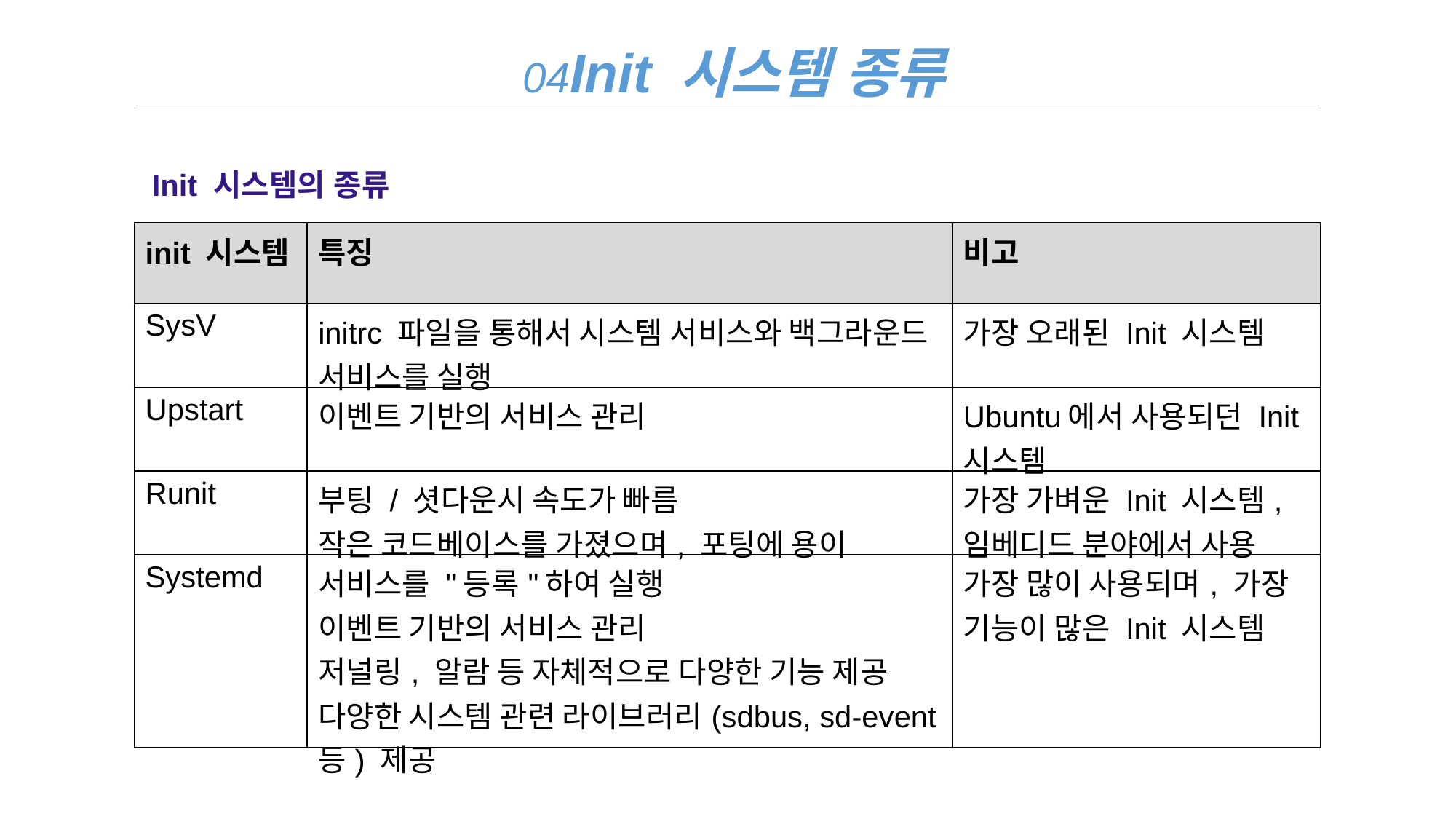

04Init 시스템 종류
Init 시스템의 종류
| init 시스템 | 특징 | 비고 |
| --- | --- | --- |
| SysV | initrc 파일을 통해서 시스템 서비스와 백그라운드 서비스를 실행 | 가장 오래된 Init 시스템 |
| Upstart | 이벤트 기반의 서비스 관리 | Ubuntu에서 사용되던 Init 시스템 |
| Runit | 부팅 / 셧다운시 속도가 빠름 작은 코드베이스를 가졌으며, 포팅에 용이 | 가장 가벼운 Init 시스템, 임베디드 분야에서 사용 |
| Systemd | 서비스를 "등록"하여 실행 이벤트 기반의 서비스 관리 저널링, 알람 등 자체적으로 다양한 기능 제공 다양한 시스템 관련 라이브러리(sdbus, sd-event 등) 제공 | 가장 많이 사용되며, 가장 기능이 많은 Init 시스템 |